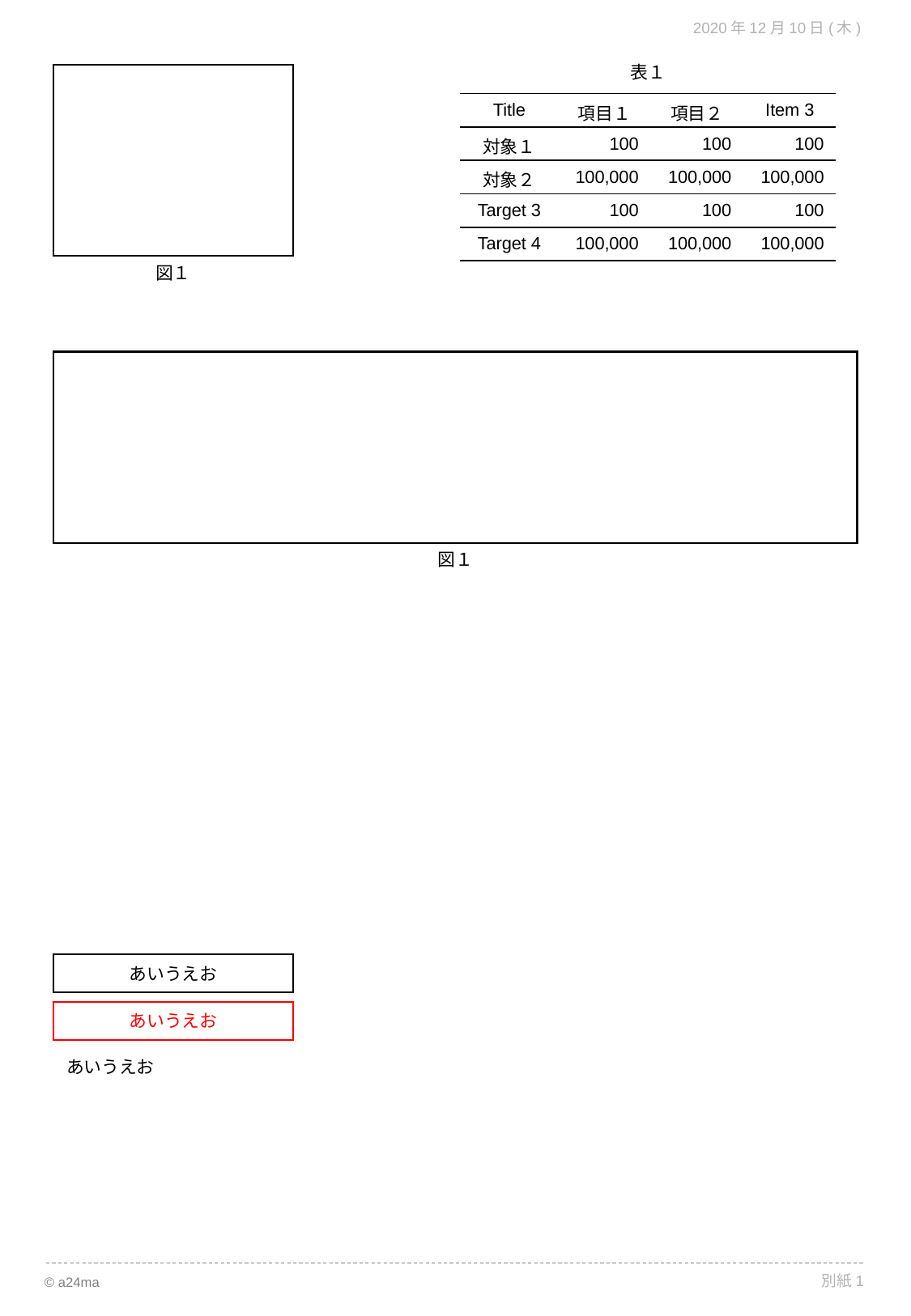

#
2020年12月10日(木)
表１

| Title | 項目１ | 項目２ | Item 3 |
| --- | --- | --- | --- |
| 対象１ | 100 | 100 | 100 |
| 対象２ | 100,000 | 100,000 | 100,000 |
| Target 3 | 100 | 100 | 100 |
| Target 4 | 100,000 | 100,000 | 100,000 |
図１

図１
あいうえお
あいうえお
あいうえお
別紙1